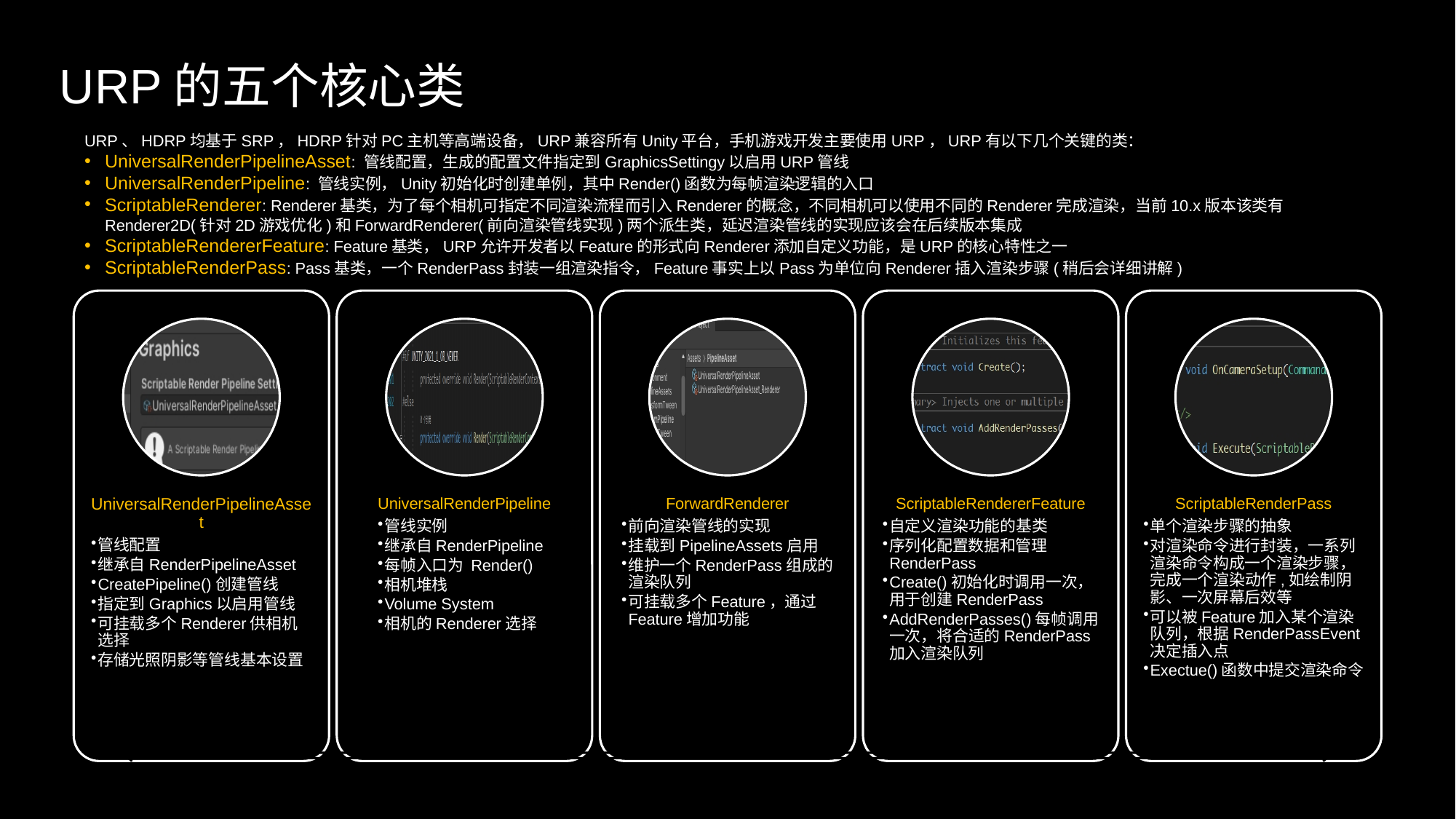

# URP的五个核心类
URP、HDRP均基于SRP，HDRP针对PC主机等高端设备，URP兼容所有Unity平台，手机游戏开发主要使用URP，URP有以下几个关键的类：
UniversalRenderPipelineAsset: 管线配置，生成的配置文件指定到GraphicsSettingy以启用URP管线
UniversalRenderPipeline: 管线实例，Unity初始化时创建单例，其中Render()函数为每帧渲染逻辑的入口
ScriptableRenderer: Renderer基类，为了每个相机可指定不同渲染流程而引入Renderer的概念，不同相机可以使用不同的Renderer完成渲染，当前10.x版本该类有Renderer2D(针对2D游戏优化)和ForwardRenderer(前向渲染管线实现)两个派生类，延迟渲染管线的实现应该会在后续版本集成
ScriptableRendererFeature: Feature基类，URP允许开发者以Feature的形式向Renderer添加自定义功能，是URP的核心特性之一
ScriptableRenderPass: Pass基类，一个RenderPass封装一组渲染指令，Feature事实上以Pass为单位向Renderer插入渲染步骤(稍后会详细讲解)
UniversalRenderPipelineAsset
管线配置
继承自RenderPipelineAsset
CreatePipeline()创建管线
指定到Graphics以启用管线
可挂载多个Renderer供相机选择
存储光照阴影等管线基本设置

UniversalRenderPipeline
管线实例
继承自RenderPipeline
每帧入口为 Render()
相机堆栈
Volume System
相机的Renderer选择

ForwardRenderer
前向渲染管线的实现
挂载到PipelineAssets启用
维护一个RenderPass组成的渲染队列
可挂载多个Feature，通过Feature增加功能

ScriptableRendererFeature
自定义渲染功能的基类
序列化配置数据和管理RenderPass
Create()初始化时调用一次，用于创建RenderPass
AddRenderPasses()每帧调用一次，将合适的RenderPass加入渲染队列
ScriptableRenderPass
单个渲染步骤的抽象
对渲染命令进行封装，一系列渲染命令构成一个渲染步骤，完成一个渲染动作,如绘制阴影、一次屏幕后效等
可以被Feature加入某个渲染队列，根据RenderPassEvent决定插入点
Exectue()函数中提交渲染命令